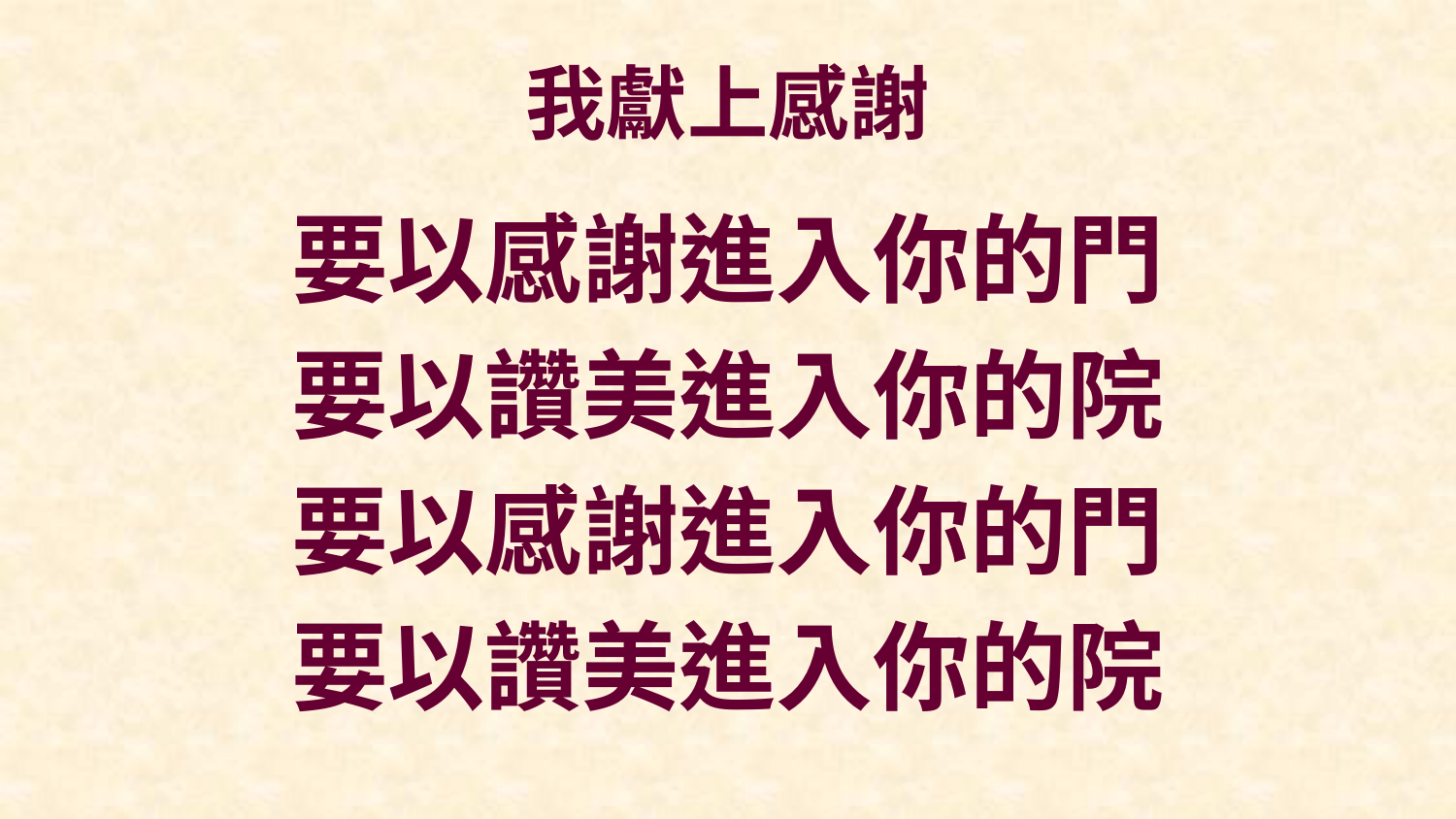

# 我獻上感謝
要以感謝進入你的門
要以讚美進入你的院
要以感謝進入你的門
要以讚美進入你的院